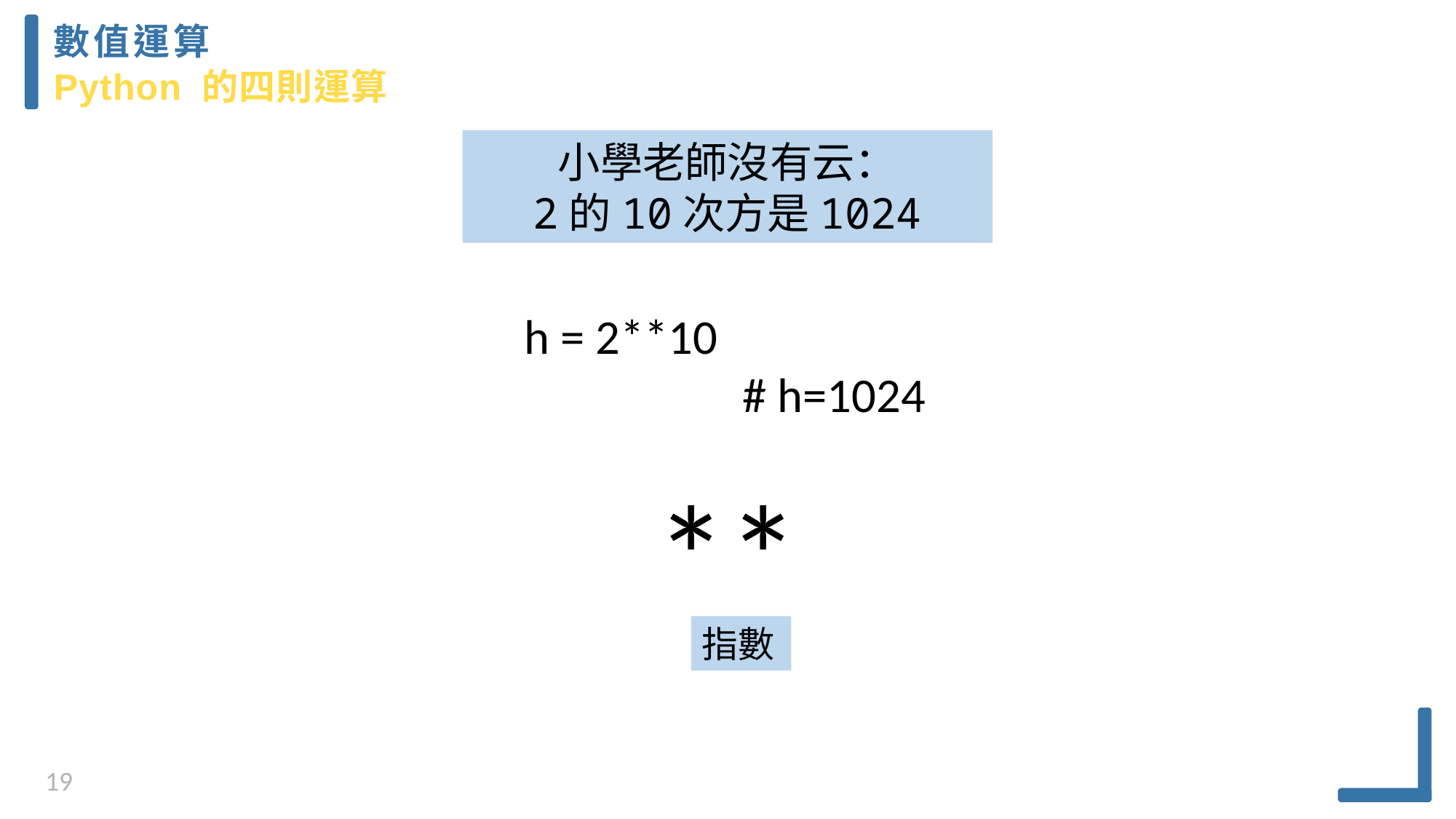

數值運算
Python 的四則運算
小學老師沒有云：
2的10次方是1024
h = 2**10
		# h=1024
**
指數

19